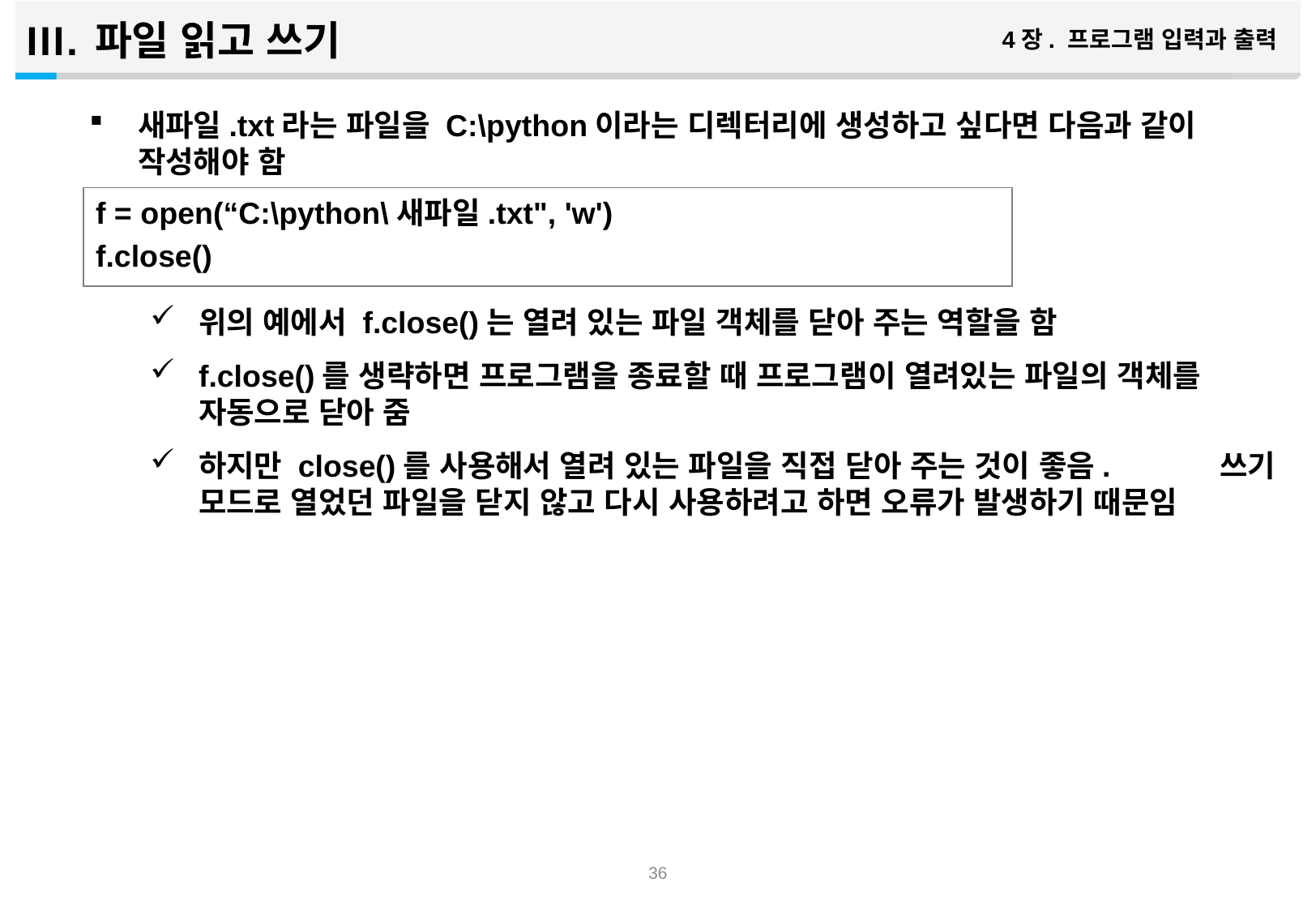

파일 읽고 쓰기
4장. 프로그램 입력과 출력
새파일.txt라는 파일을 C:\python이라는 디렉터리에 생성하고 싶다면 다음과 같이 작성해야 함

위의 예에서 f.close()는 열려 있는 파일 객체를 닫아 주는 역할을 함
f.close()를 생략하면 프로그램을 종료할 때 프로그램이 열려있는 파일의 객체를    자동으로 닫아 줌
하지만 close()를 사용해서 열려 있는 파일을 직접 닫아 주는 것이 좋음.            쓰기 모드로 열었던 파일을 닫지 않고 다시 사용하려고 하면 오류가 발생하기 때문임

f = open(“C:\python\새파일.txt", 'w')
f.close()

36